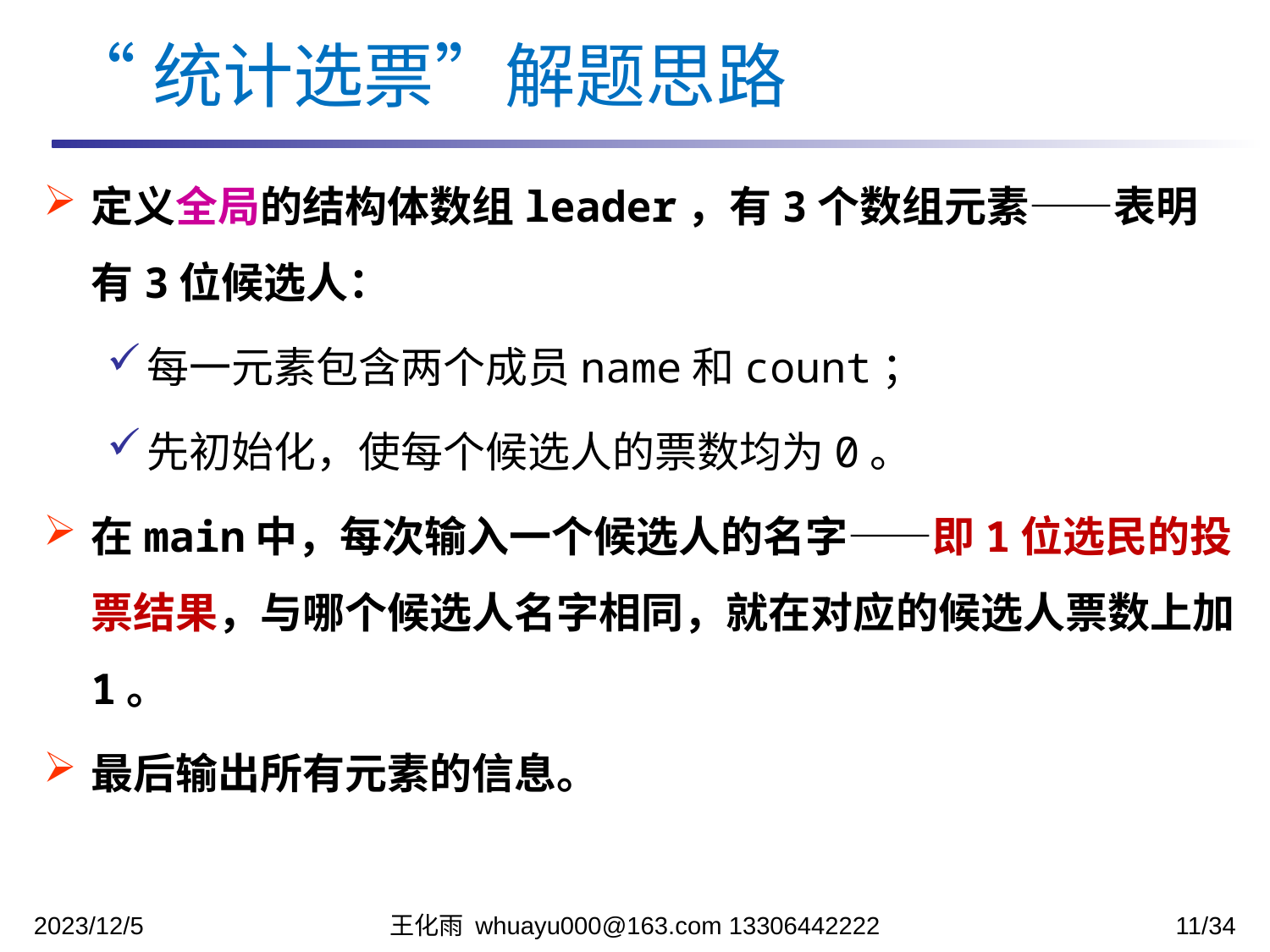

“统计选票”解题思路
定义全局的结构体数组leader，有3个数组元素——表明有3位候选人：
每一元素包含两个成员name和count；
先初始化，使每个候选人的票数均为0。
在main中，每次输入一个候选人的名字——即1位选民的投票结果，与哪个候选人名字相同，就在对应的候选人票数上加1。
最后输出所有元素的信息。

2023/12/5
王化雨 whuayu000@163.com 13306442222
11/34